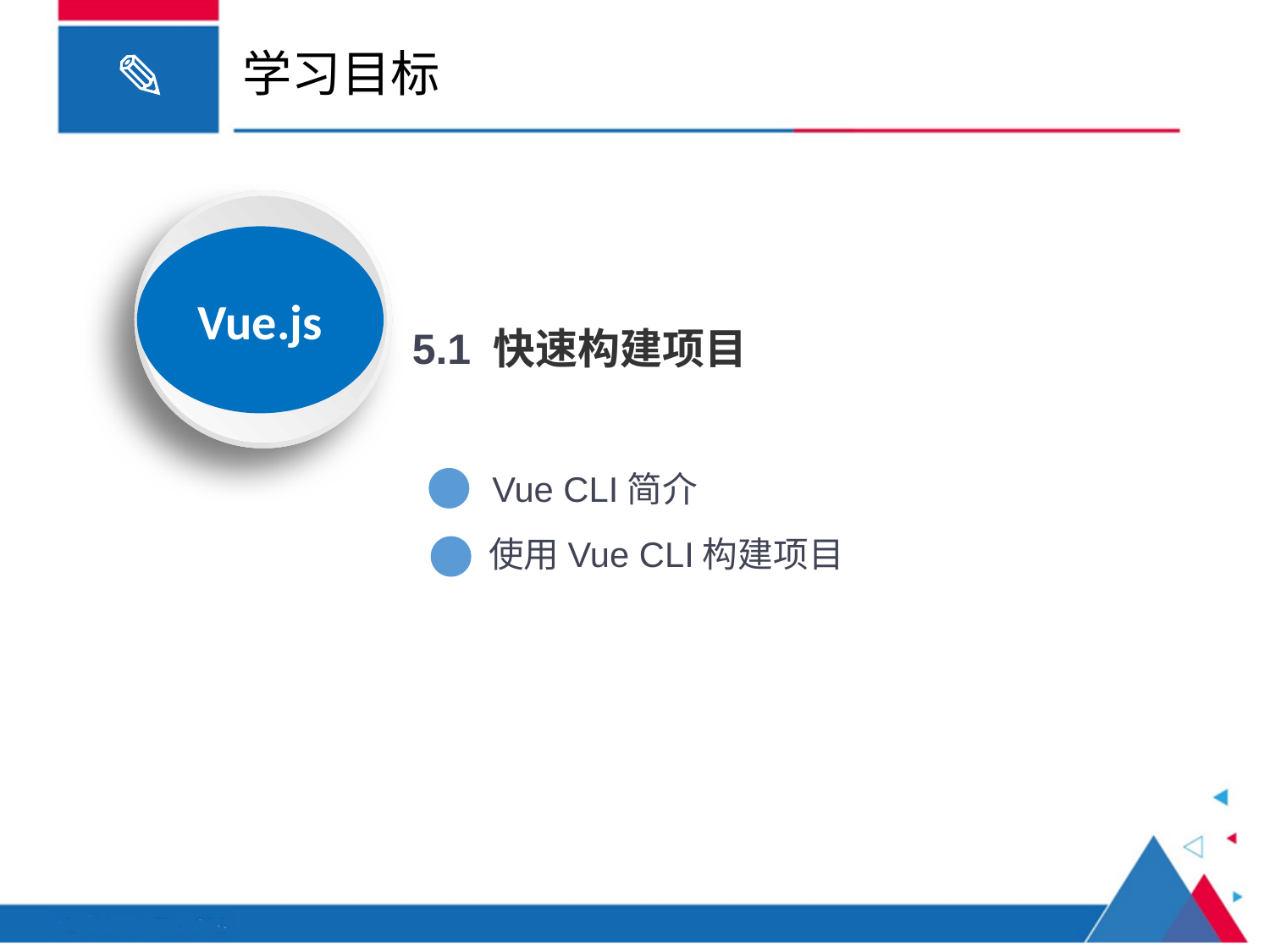

# 学习目标

Vue.js
5.1 快速构建项目
Vue CLI简介

使用Vue CLI构建项目